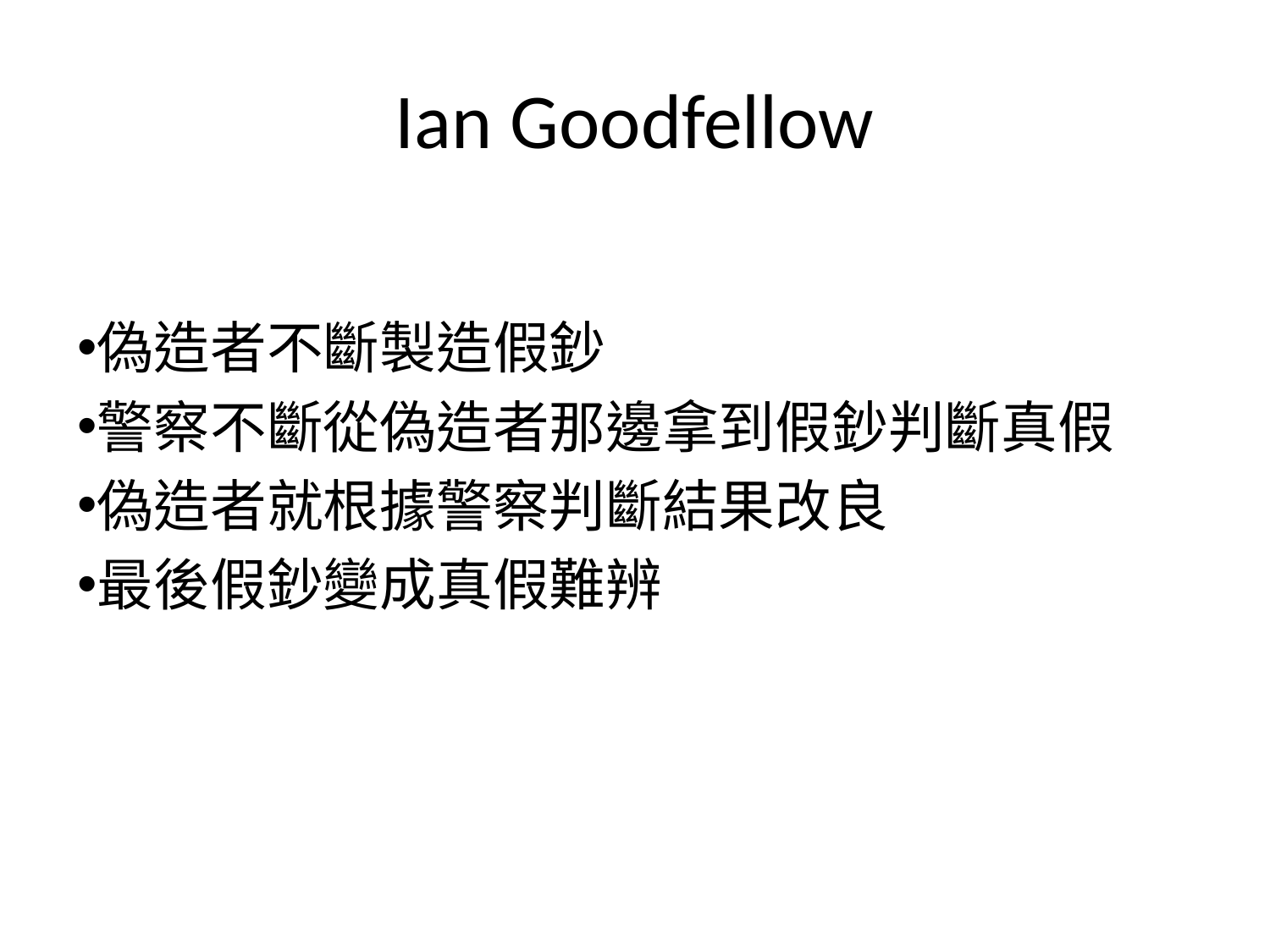

# Ian Goodfellow
偽造者不斷製造假鈔
警察不斷從偽造者那邊拿到假鈔判斷真假
偽造者就根據警察判斷結果改良
最後假鈔變成真假難辨